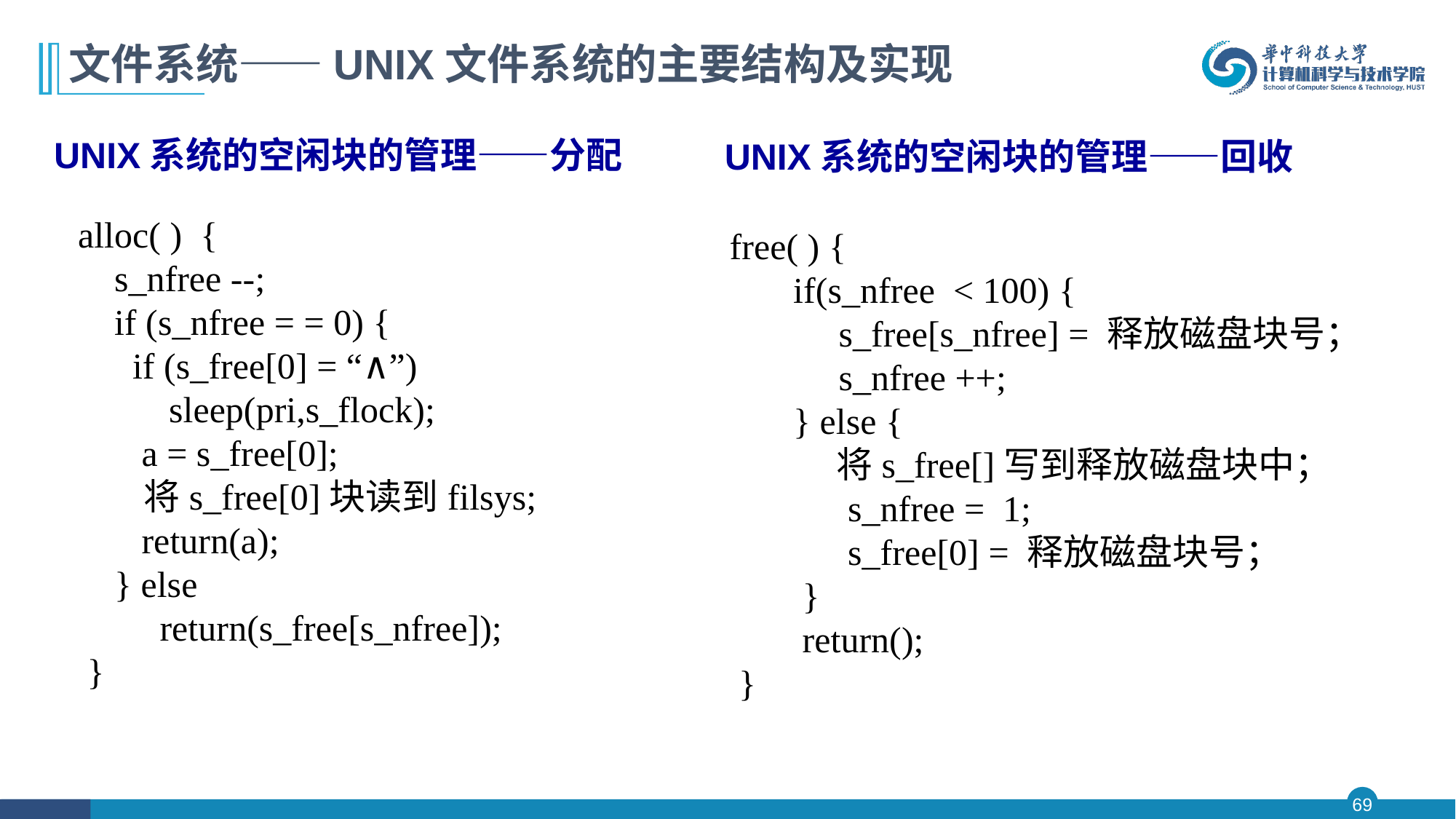

# 文件系统——UNIX文件系统的主要结构及实现
UNIX系统的空闲块的管理——分配
UNIX系统的空闲块的管理——回收
alloc( )  {
    s_nfree --;
    if (s_nfree = = 0) {
      if (s_free[0] = “∧”)
          sleep(pri,s_flock);
       a = s_free[0];
       将s_free[0]块读到filsys;
       return(a);
    } else
         return(s_free[s_nfree]);
 }
free( ) {
       if(s_nfree  < 100) {
	s_free[s_nfree] = 释放磁盘块号；
            s_nfree ++;
       } else {
            将s_free[]写到释放磁盘块中；
             s_nfree =  1;
             s_free[0] = 释放磁盘块号；
        }
        return();
 }